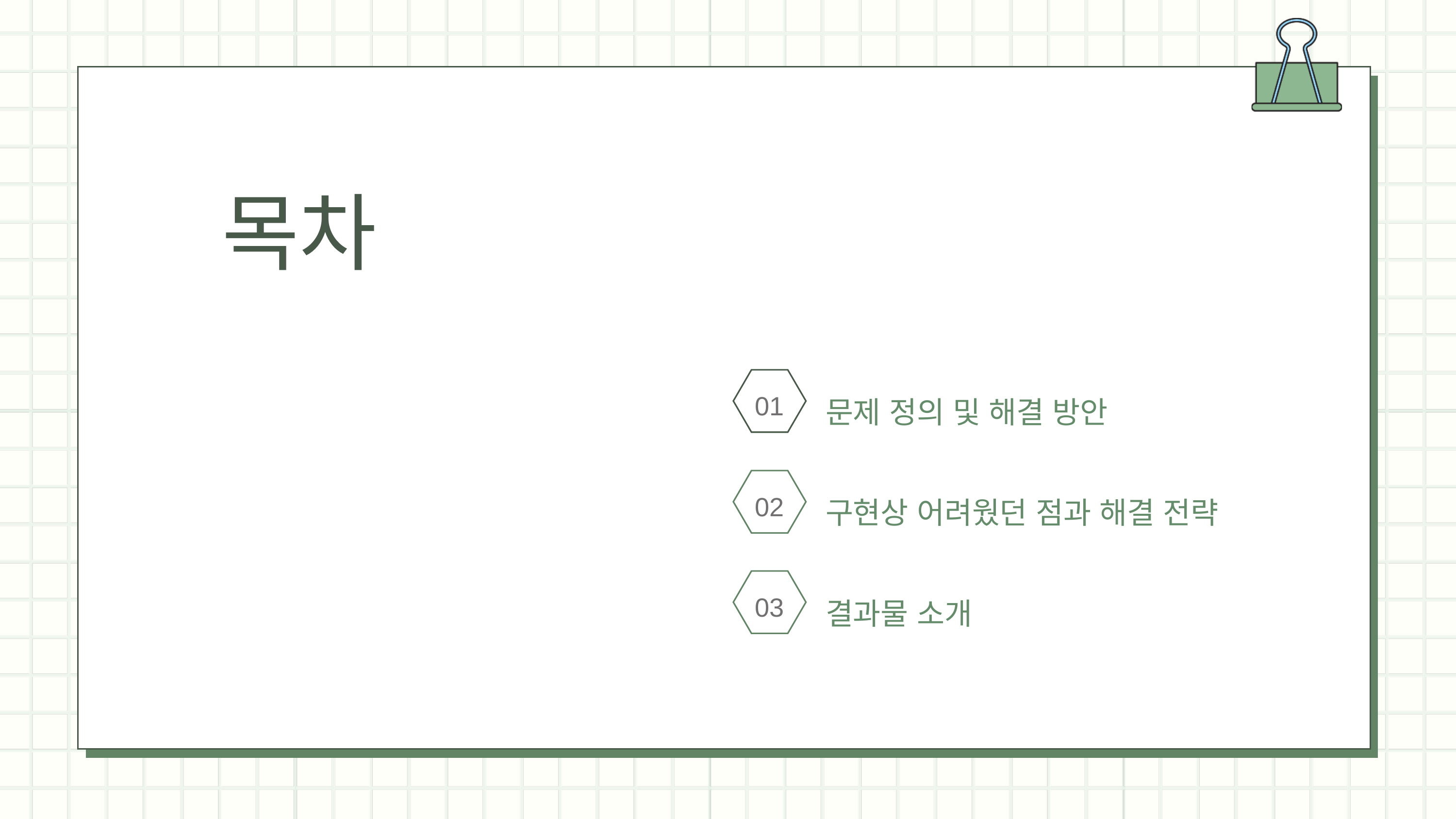

목차

01
문제 정의 및 해결 방안

02
구현상 어려웠던 점과 해결 전략

03
결과물 소개